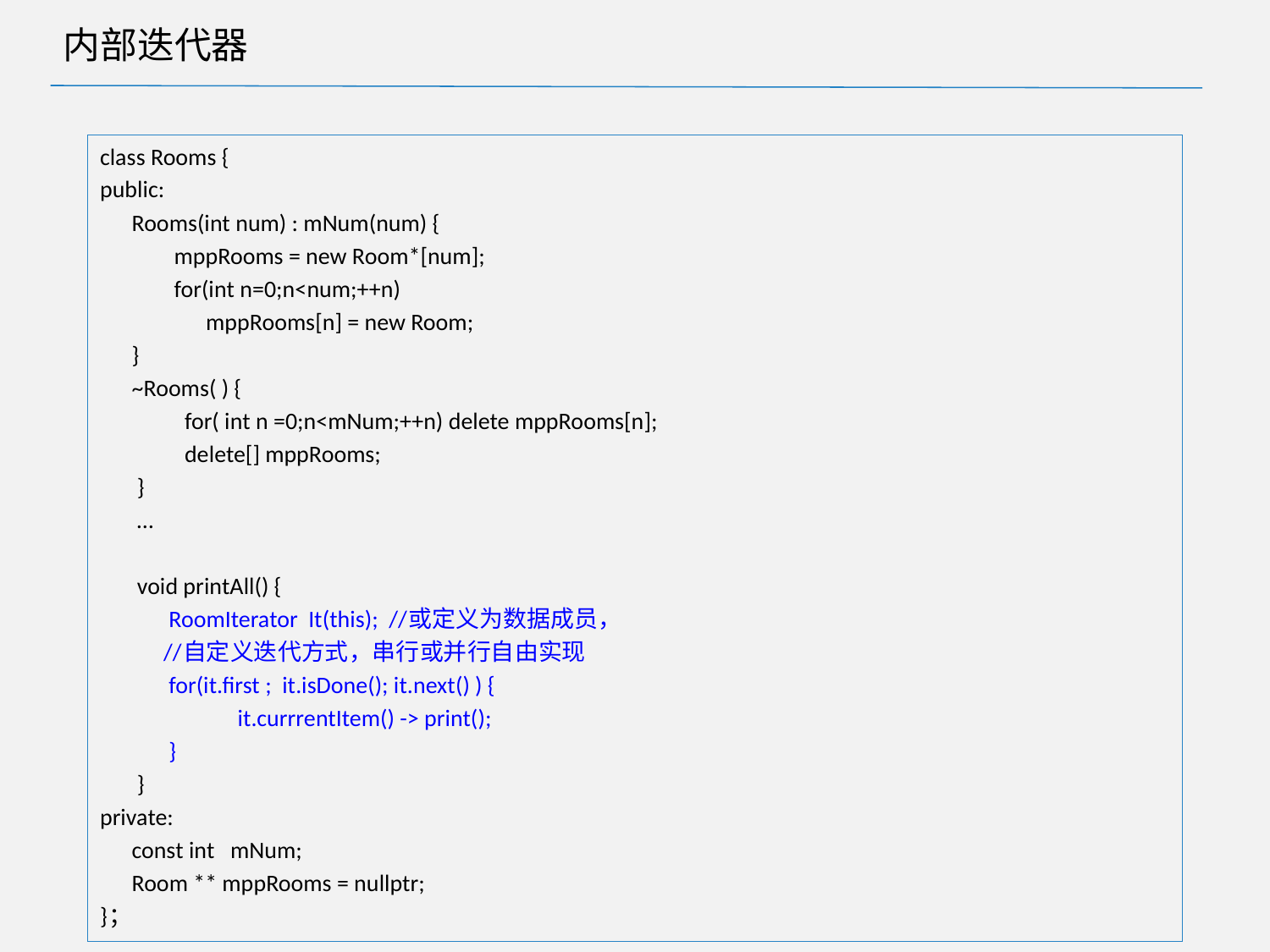

# 内部迭代器
class Rooms {
public:
      Rooms(int num) : mNum(num) {
              mppRooms = new Room*[num];
              for(int n=0;n<num;++n)
                    mppRooms[n] = new Room;
      }
      ~Rooms( ) {
                for( int n =0;n<mNum;++n) delete mppRooms[n];
                delete[] mppRooms;
       }
       …

       void printAll() {
             RoomIterator  It(this);  //或定义为数据成员，
            //自定义迭代方式，串行或并行自由实现
             for(it.first ;  it.isDone(); it.next() ) {
                          it.currrentItem() -> print();
             }
       }
private:
      const int   mNum;
      Room ** mppRooms = nullptr;
}；